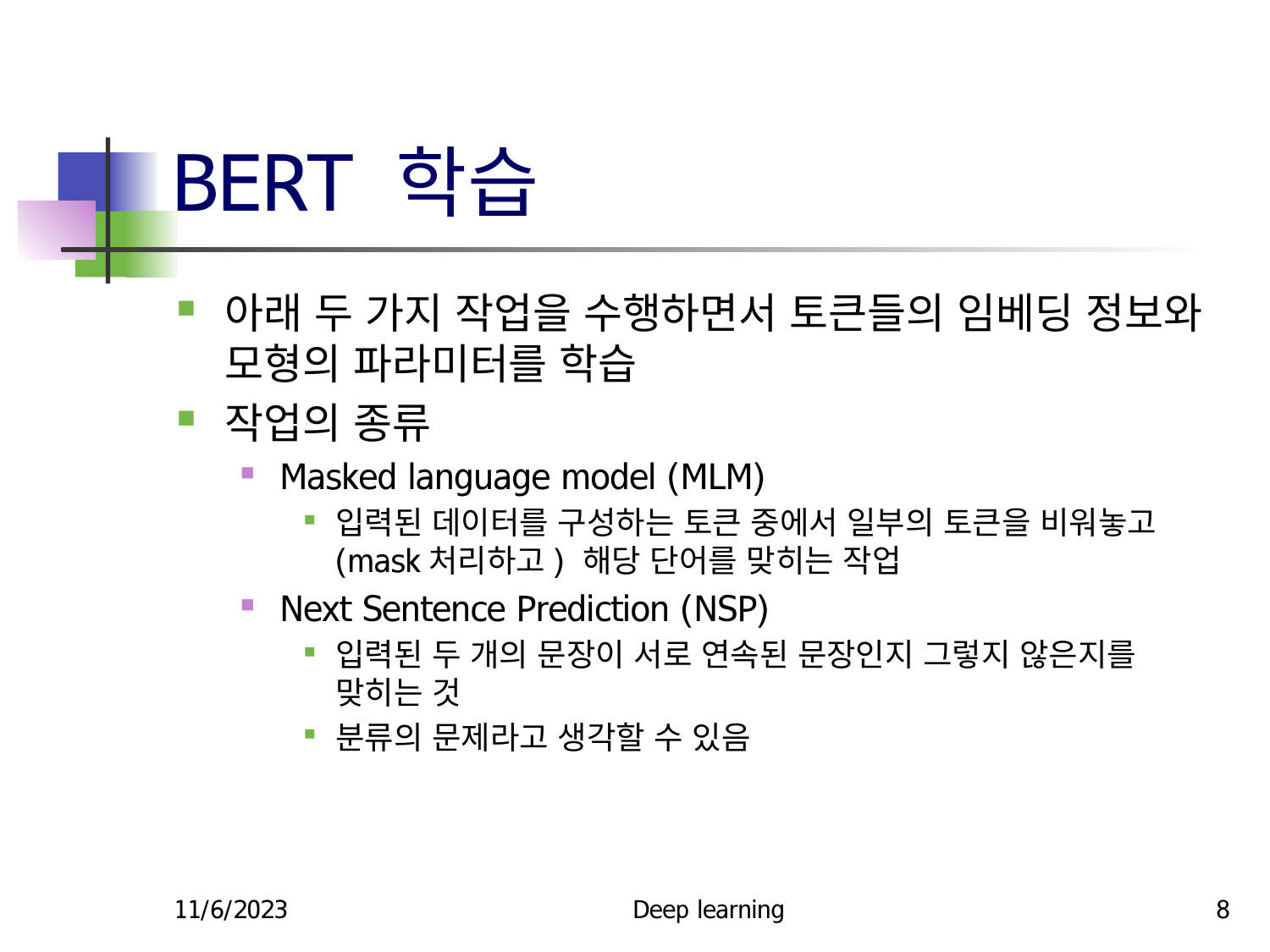

# BERT 학습
아래 두 가지 작업을 수행하면서 토큰들의 임베딩 정보와 모형의 파라미터를 학습
작업의 종류
Masked language model (MLM)
입력된 데이터를 구성하는 토큰 중에서 일부의 토큰을 비워놓고 (mask처리하고) 해당 단어를 맞히는 작업
Next Sentence Prediction (NSP)
입력된 두 개의 문장이 서로 연속된 문장인지 그렇지 않은지를 맞히는 것
분류의 문제라고 생각할 수 있음
11/6/2023
Deep learning
8